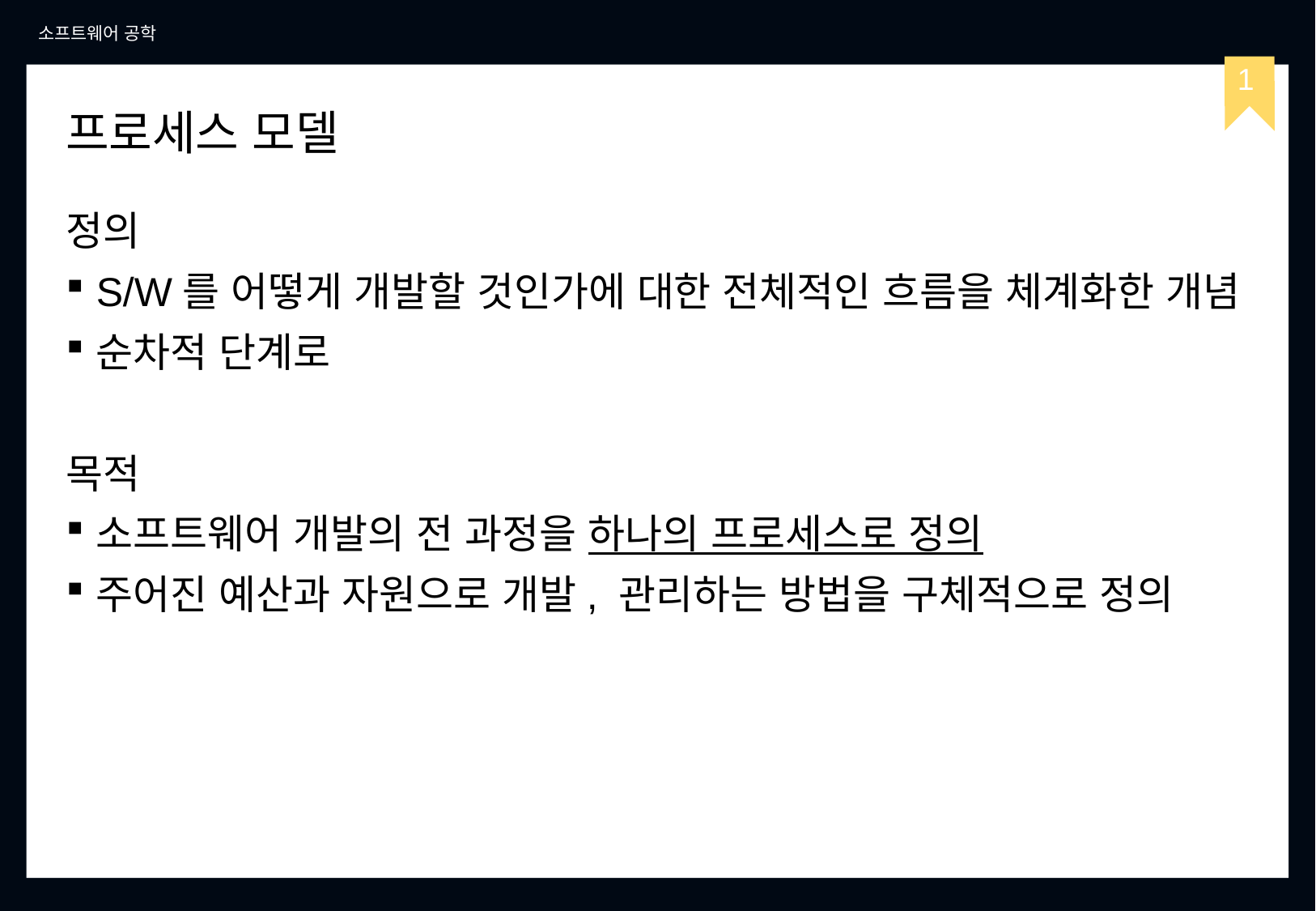

소프트웨어 공학
1
# 프로세스 모델
정의
S/W를 어떻게 개발할 것인가에 대한 전체적인 흐름을 체계화한 개념
순차적 단계로

목적
소프트웨어 개발의 전 과정을 하나의 프로세스로 정의
주어진 예산과 자원으로 개발, 관리하는 방법을 구체적으로 정의